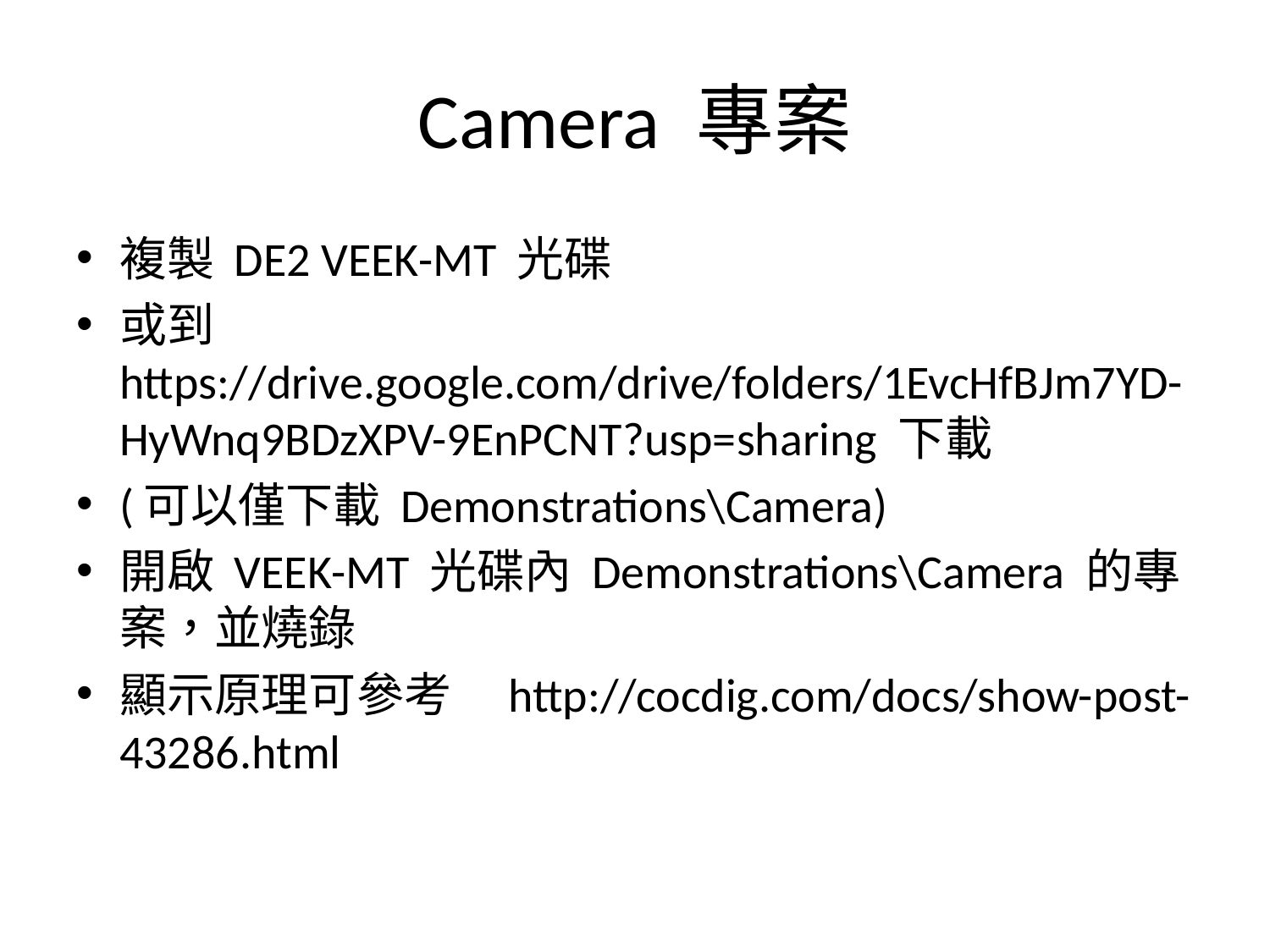

# Camera 專案
複製 DE2 VEEK-MT 光碟
或到 https://drive.google.com/drive/folders/1EvcHfBJm7YD-HyWnq9BDzXPV-9EnPCNT?usp=sharing 下載
(可以僅下載 Demonstrations\Camera)
開啟 VEEK-MT 光碟內 Demonstrations\Camera 的專案，並燒錄
顯示原理可參考　http://cocdig.com/docs/show-post-43286.html